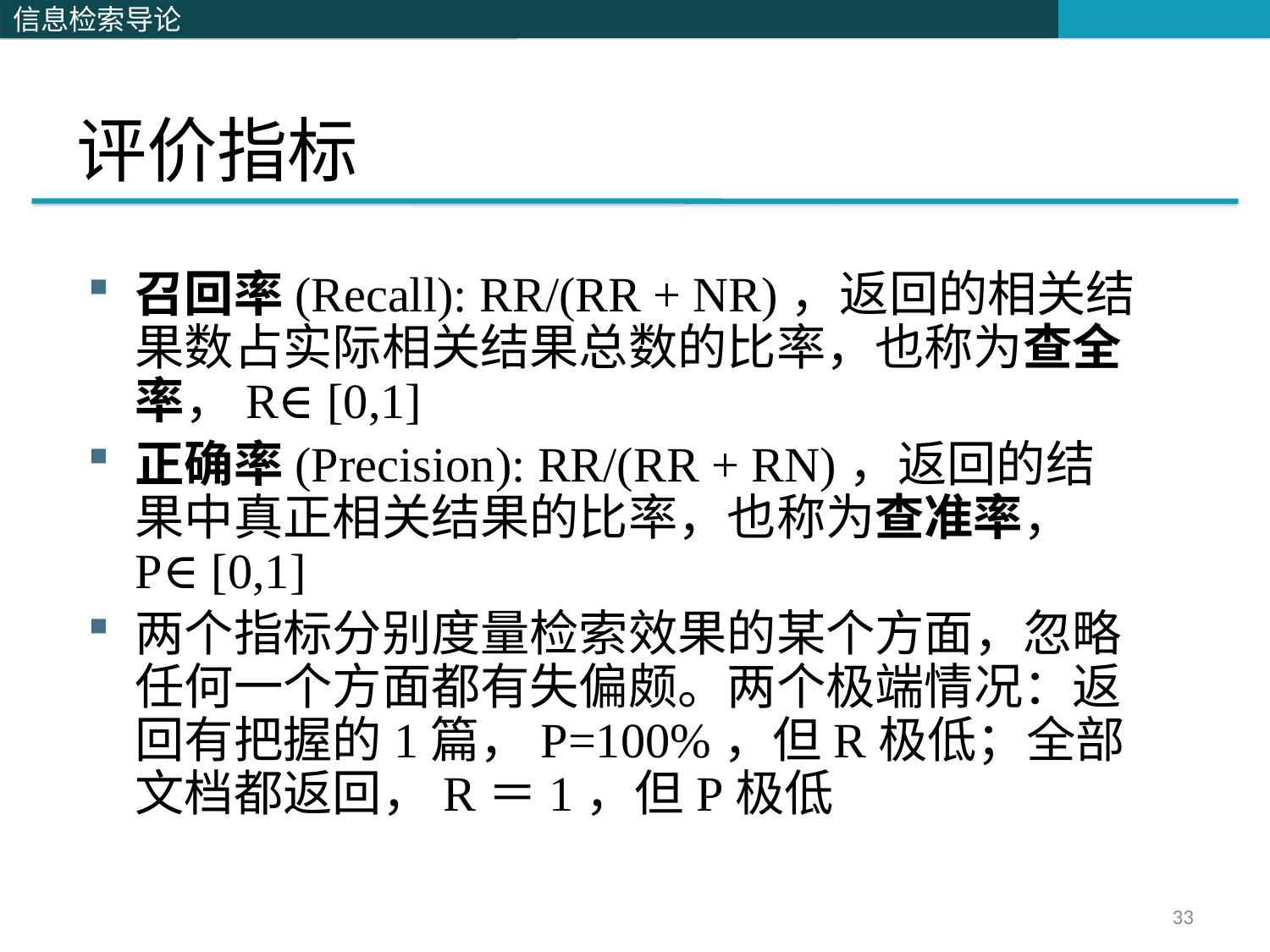

# 评价指标
召回率(Recall): RR/(RR + NR)，返回的相关结果数占实际相关结果总数的比率，也称为查全率，R∈ [0,1]
正确率(Precision): RR/(RR + RN)，返回的结果中真正相关结果的比率，也称为查准率， P∈ [0,1]
两个指标分别度量检索效果的某个方面，忽略任何一个方面都有失偏颇。两个极端情况：返回有把握的1篇，P=100%，但R极低；全部文档都返回，R＝1，但P极低
33